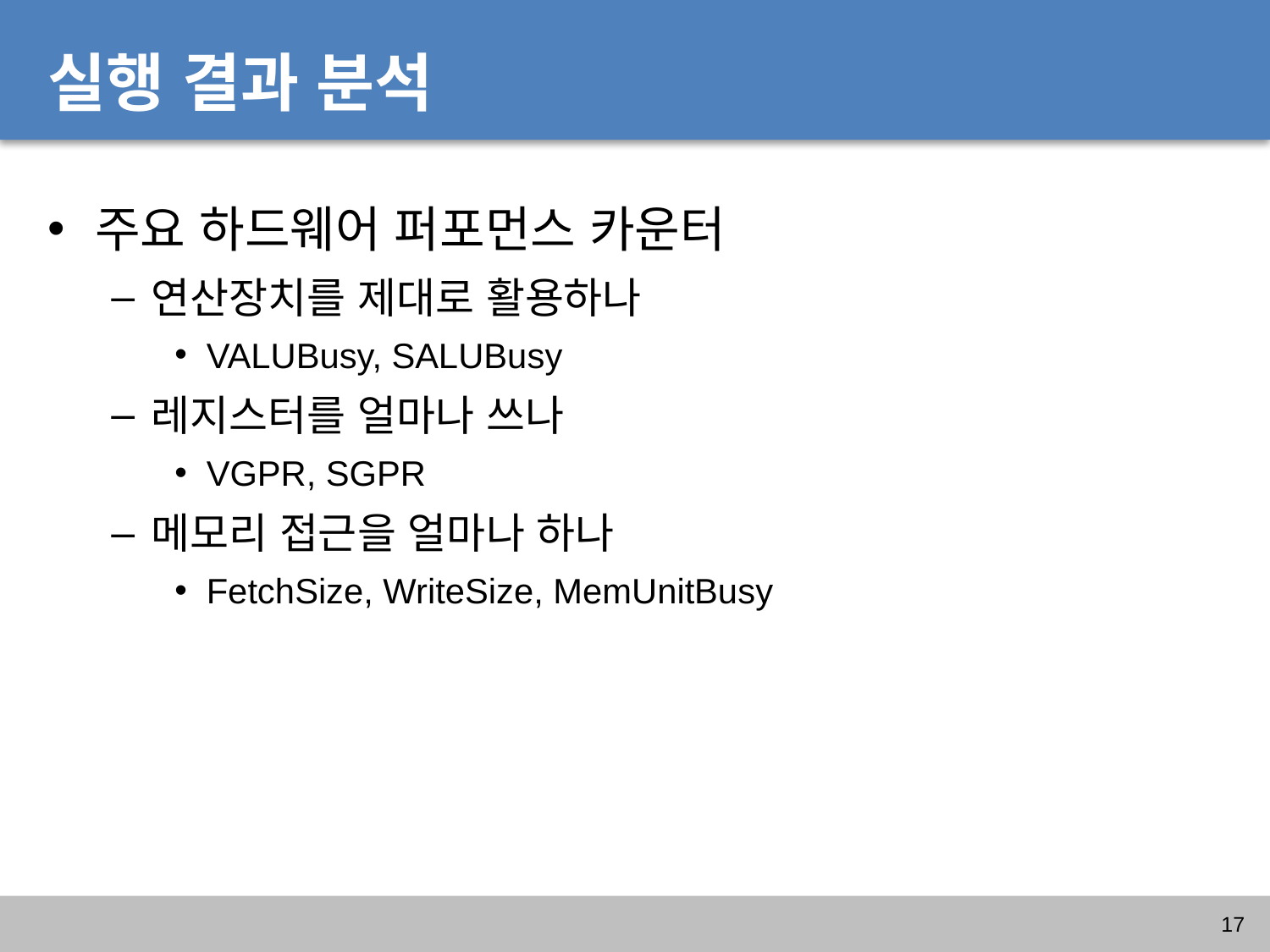

# 실행 결과 분석
주요 하드웨어 퍼포먼스 카운터
연산장치를 제대로 활용하나
VALUBusy, SALUBusy
레지스터를 얼마나 쓰나
VGPR, SGPR
메모리 접근을 얼마나 하나
FetchSize, WriteSize, MemUnitBusy

17